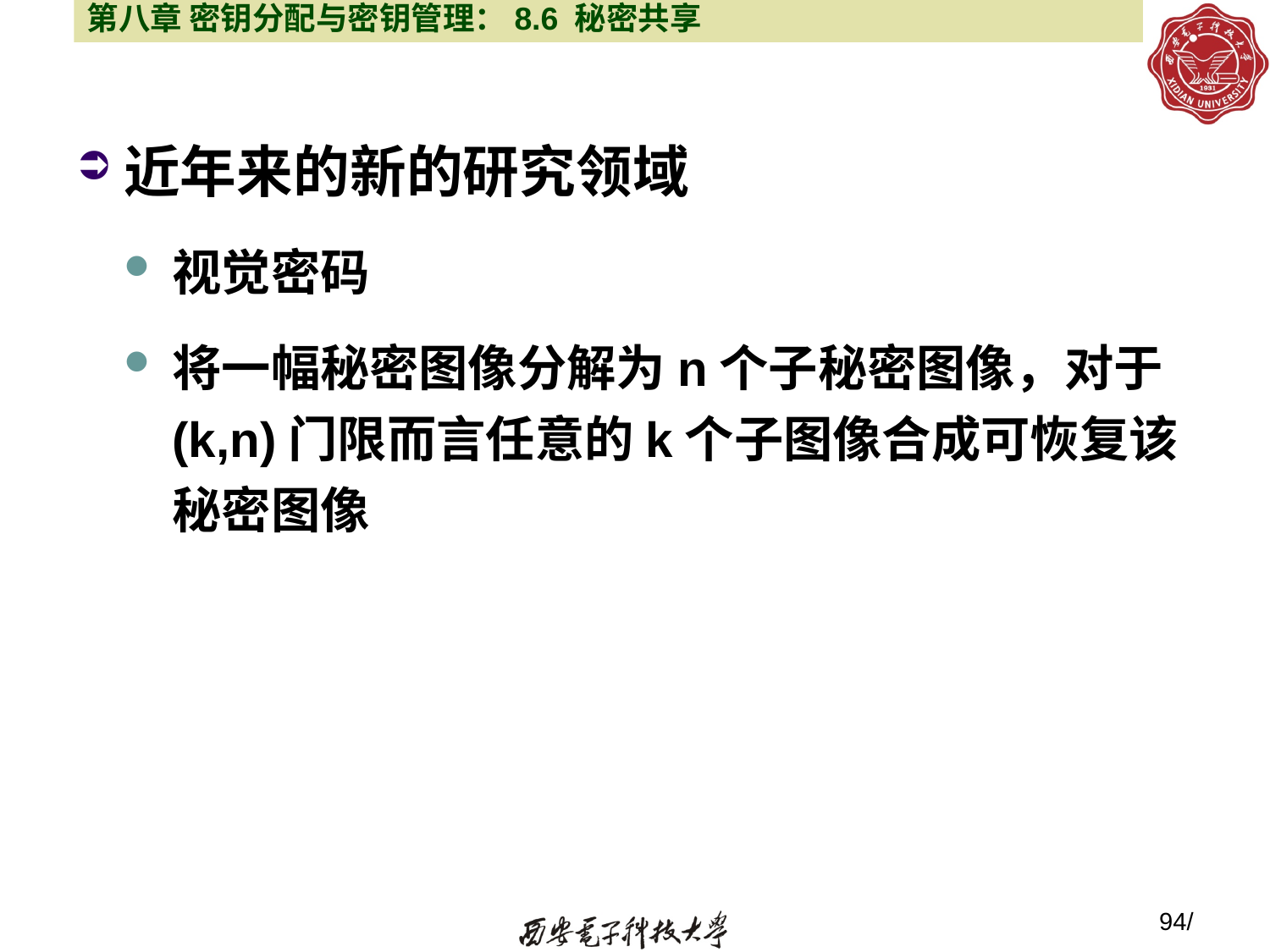

第八章 密钥分配与密钥管理：8.6 秘密共享
近年来的新的研究领域
视觉密码
将一幅秘密图像分解为n个子秘密图像，对于(k,n)门限而言任意的k个子图像合成可恢复该秘密图像
94/